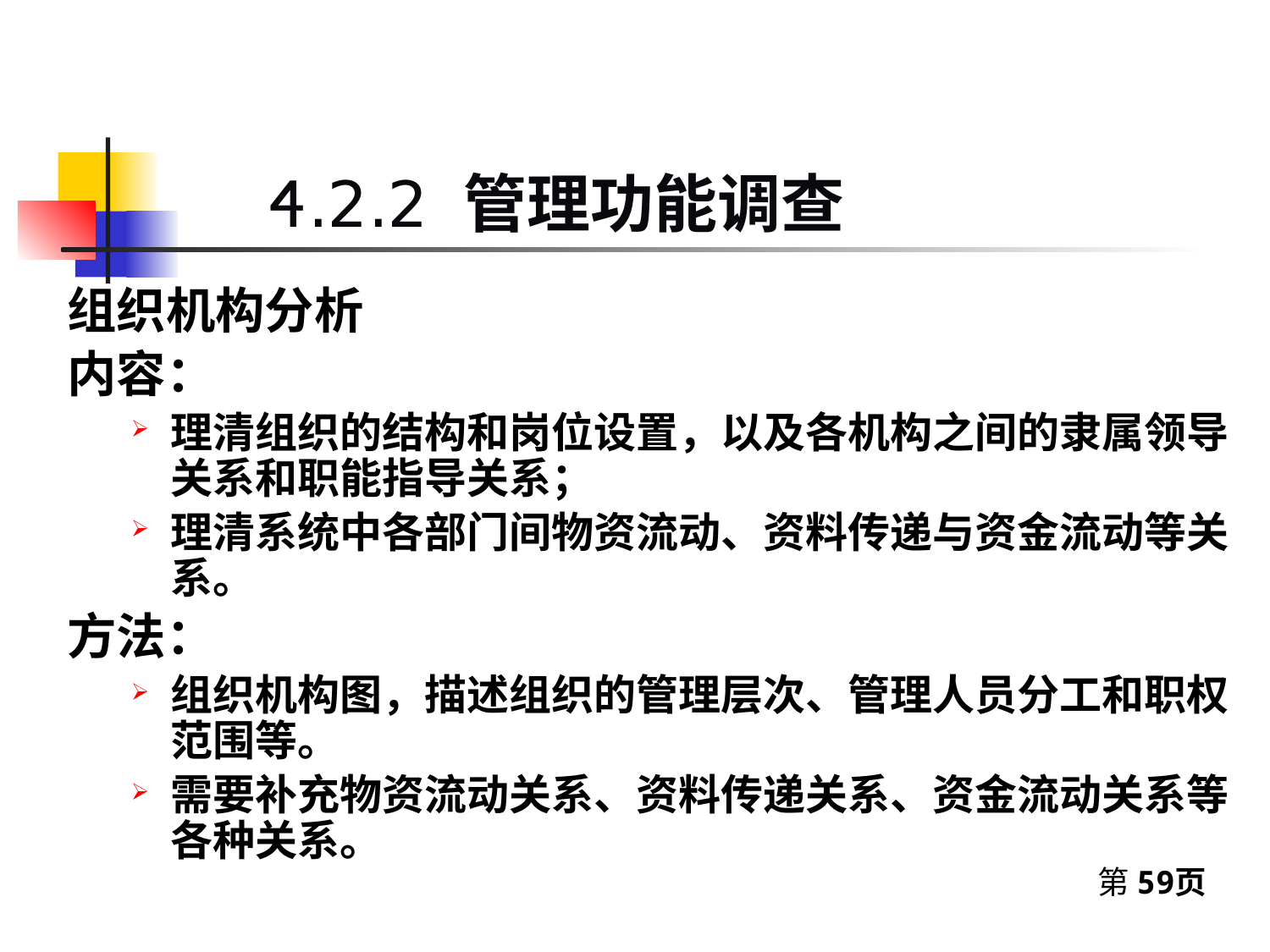

4.2.2 管理功能调查
组织机构分析
内容：
理清组织的结构和岗位设置，以及各机构之间的隶属领导关系和职能指导关系；
理清系统中各部门间物资流动、资料传递与资金流动等关系。
方法：
组织机构图，描述组织的管理层次、管理人员分工和职权范围等。
需要补充物资流动关系、资料传递关系、资金流动关系等各种关系。